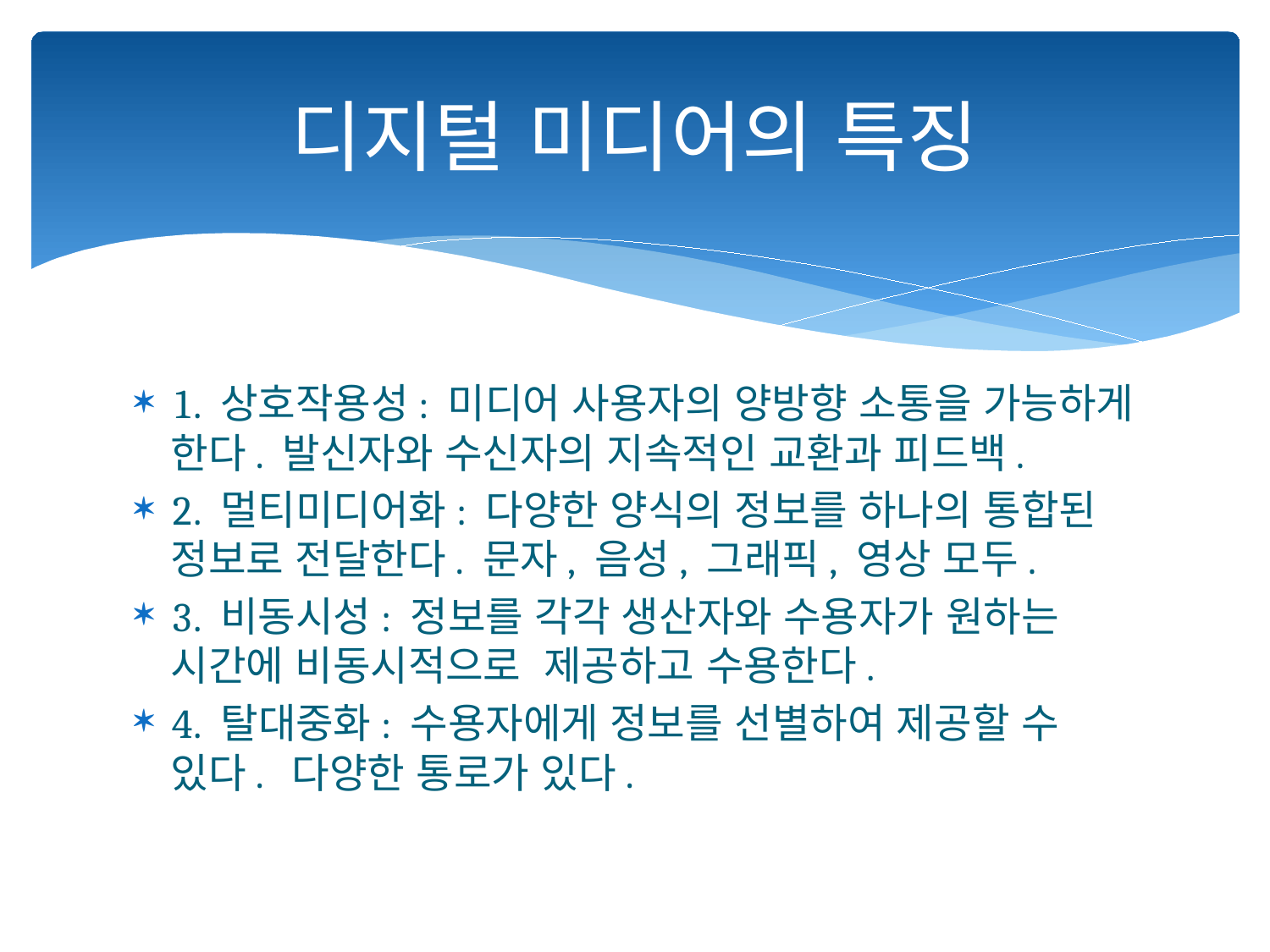

# 디지털 미디어의 특징
1. 상호작용성: 미디어 사용자의 양방향 소통을 가능하게 한다. 발신자와 수신자의 지속적인 교환과 피드백.
2. 멀티미디어화: 다양한 양식의 정보를 하나의 통합된 정보로 전달한다. 문자, 음성, 그래픽, 영상 모두.
3. 비동시성: 정보를 각각 생산자와 수용자가 원하는 시간에 비동시적으로  제공하고 수용한다.
4. 탈대중화: 수용자에게 정보를 선별하여 제공할 수 있다.  다양한 통로가 있다.